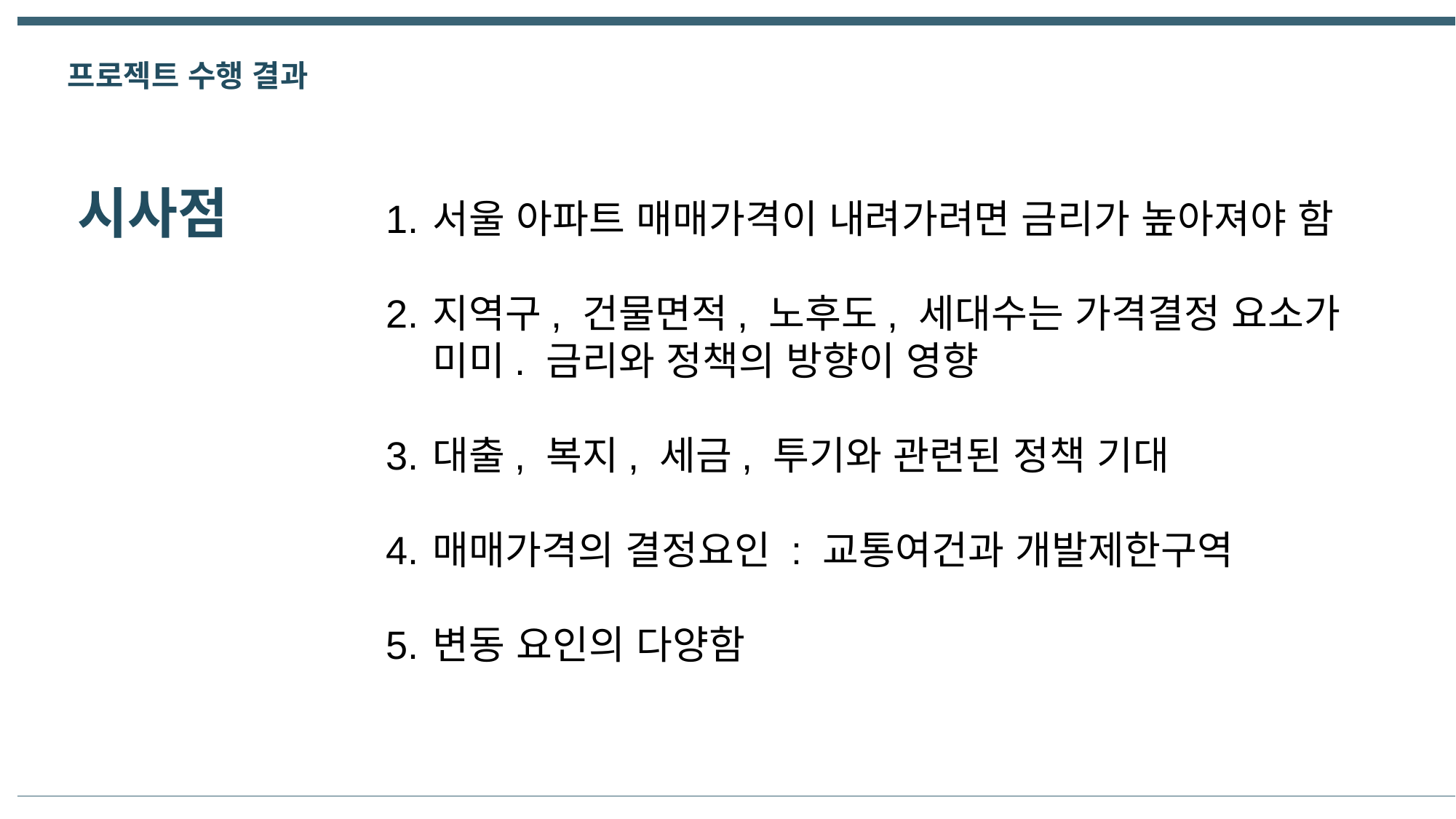

프로젝트 수행 결과
시사점
서울 아파트 매매가격이 내려가려면 금리가 높아져야 함
지역구, 건물면적, 노후도, 세대수는 가격결정 요소가 미미. 금리와 정책의 방향이 영향
대출, 복지, 세금, 투기와 관련된 정책 기대
매매가격의 결정요인 : 교통여건과 개발제한구역
변동 요인의 다양함